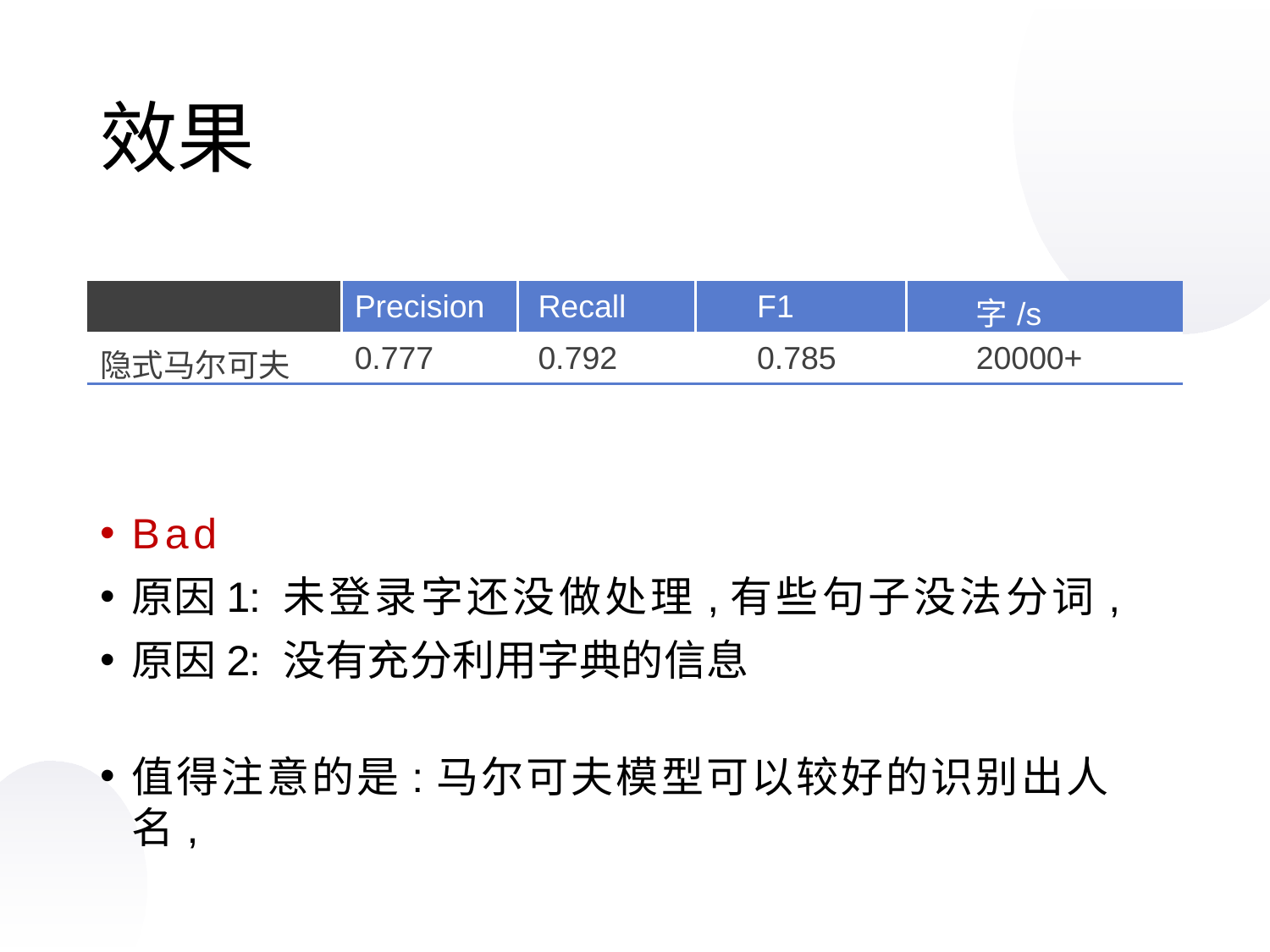

效果
|  | Precision | Recall | F1 | 字/s |
| --- | --- | --- | --- | --- |
| 隐式马尔可夫 | 0.777 | 0.792 | 0.785 | 20000+ |
B  a  d
原因1: 未登录字还没做处理,有些句子没法分词,
原因2: 没有充分利用字典的信息

值得注意的是:马尔可夫模型可以较好的识别出人名,